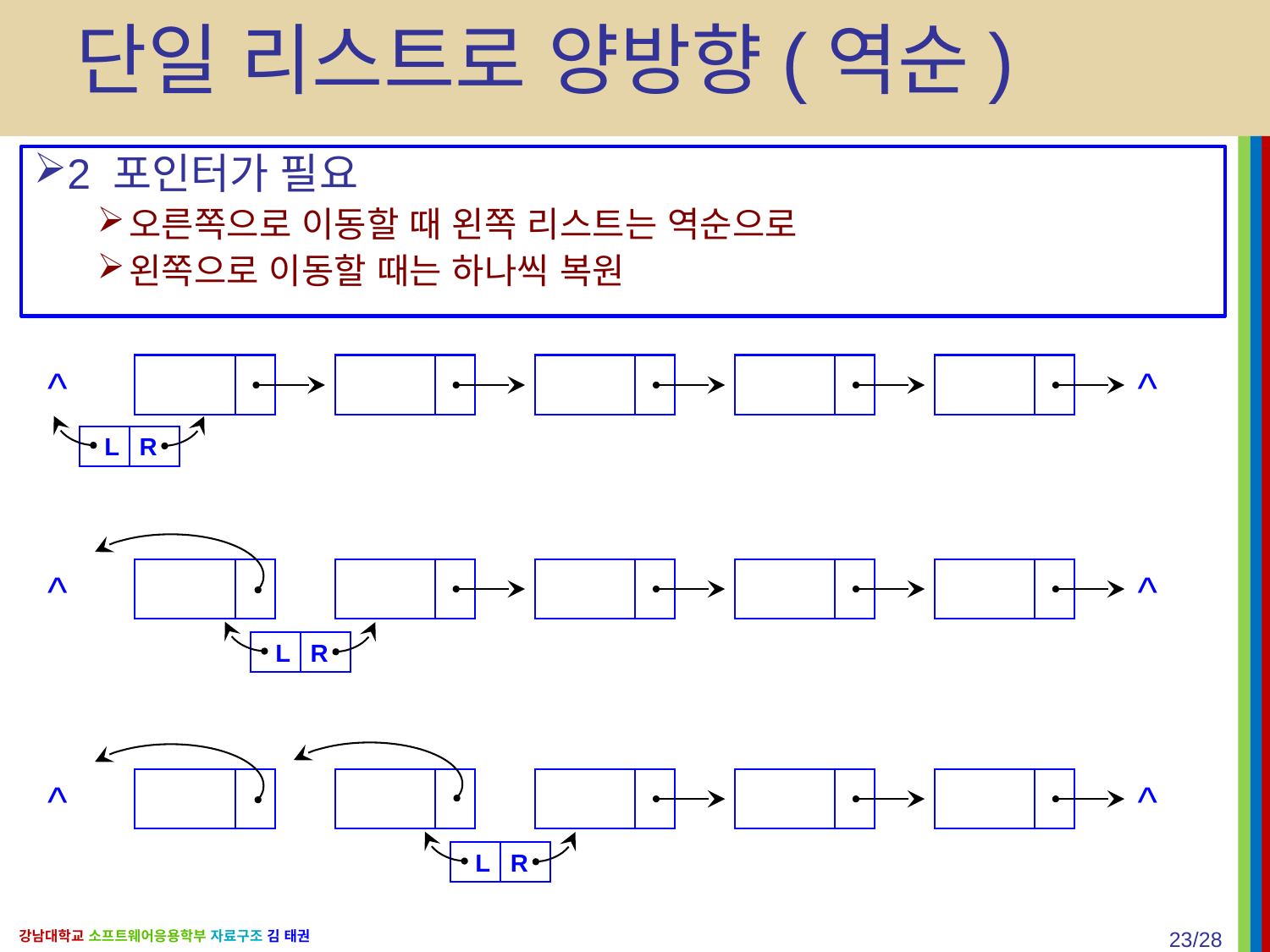

# 단일 리스트로 양방향(역순)
2 포인터가 필요
오른쪽으로 이동할 때 왼쪽 리스트는 역순으로
왼쪽으로 이동할 때는 하나씩 복원

^
^

L
R

^
^

L
R

^
^

L
R
23/28